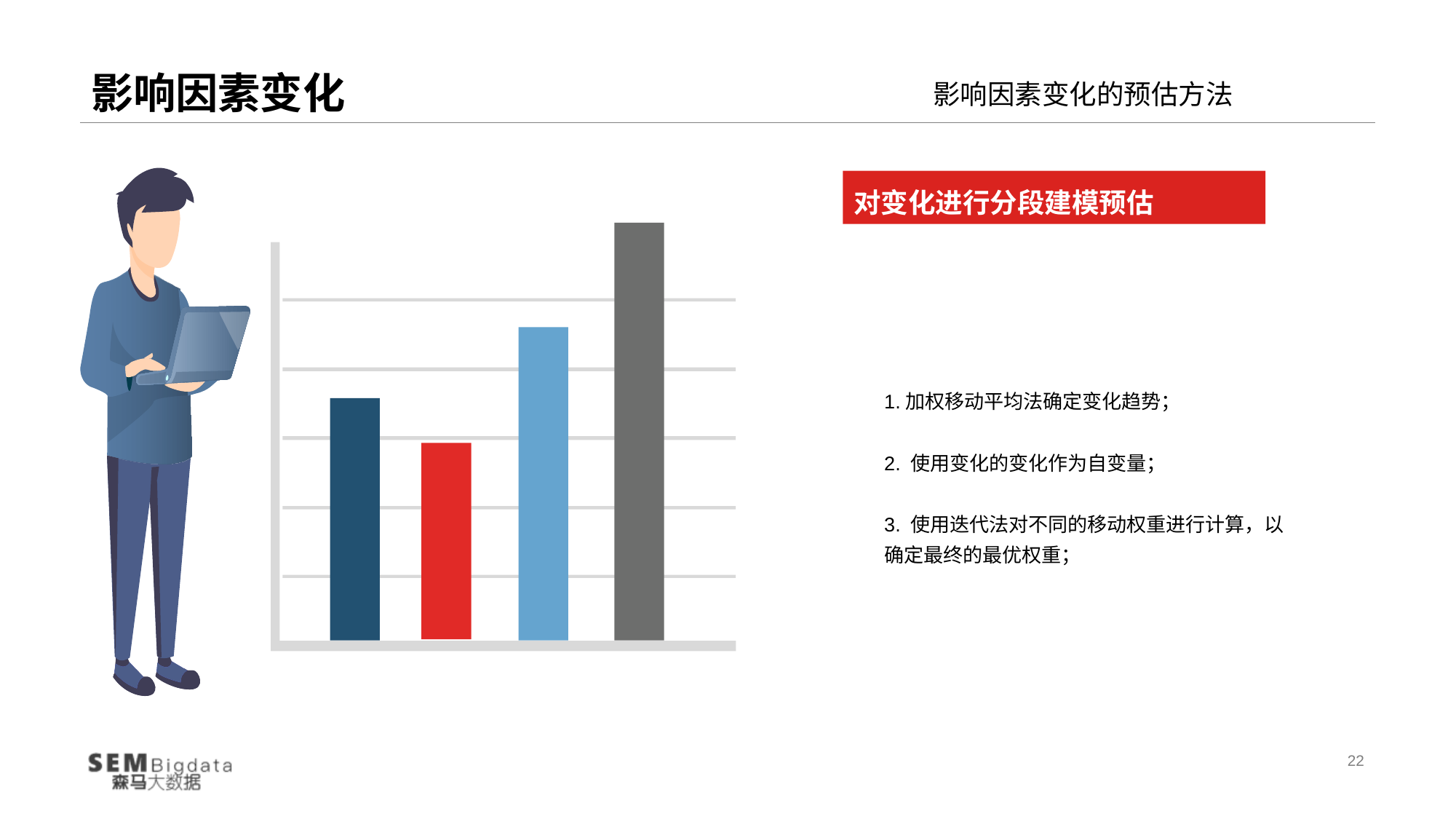

# 影响因素变化
影响因素变化的预估方法

对变化进行分段建模预估
1.加权移动平均法确定变化趋势；

2. 使用变化的变化作为自变量；

3. 使用迭代法对不同的移动权重进行计算，以确定最终的最优权重；
22